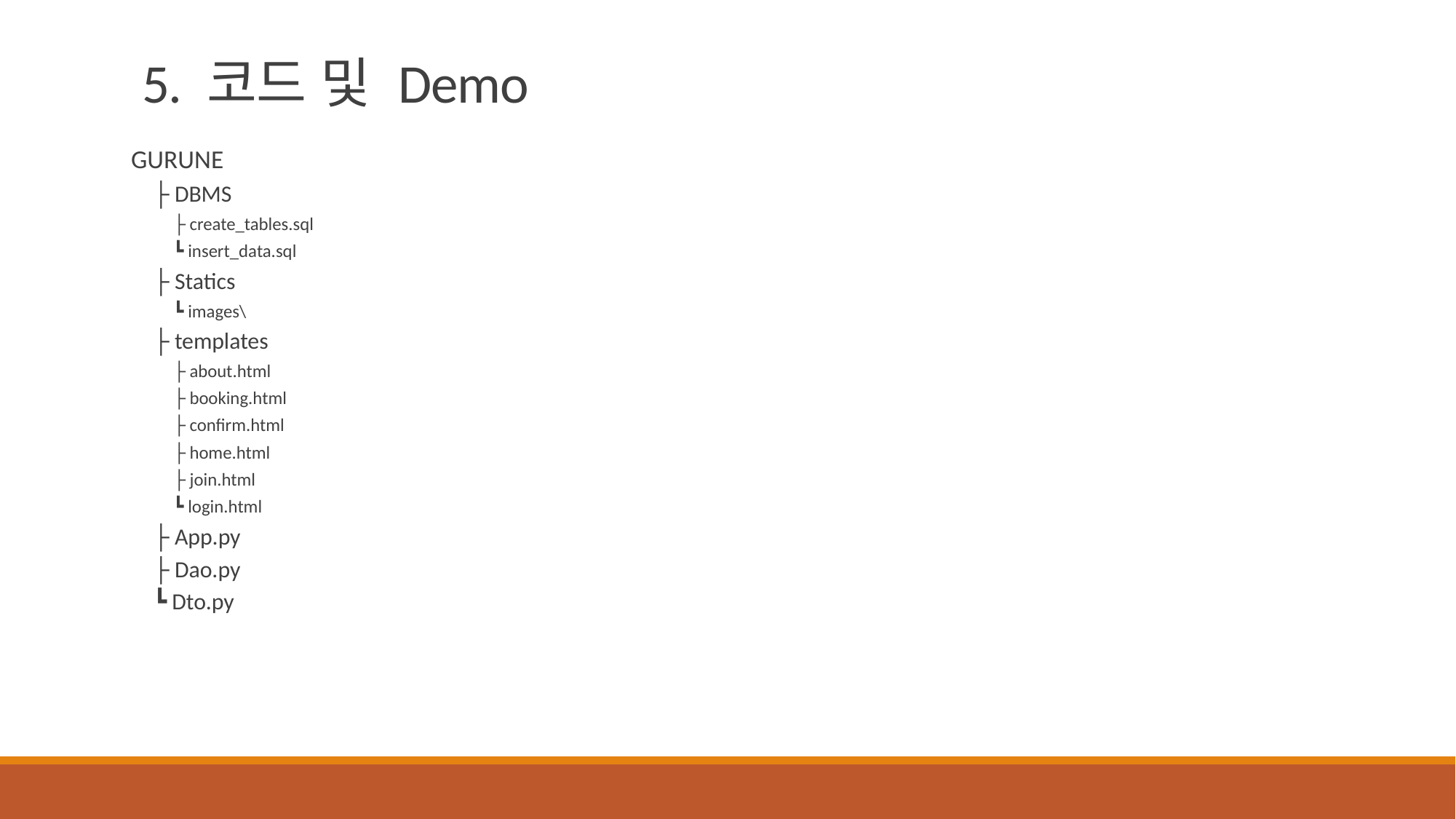

# 5. 코드 및 Demo
GURUNE
├ DBMS
├ create_tables.sql
┗ insert_data.sql
├ Statics
┗ images\
├ templates
├ about.html
├ booking.html
├ confirm.html
├ home.html
├ join.html
┗ login.html
├ App.py
├ Dao.py
┗ Dto.py